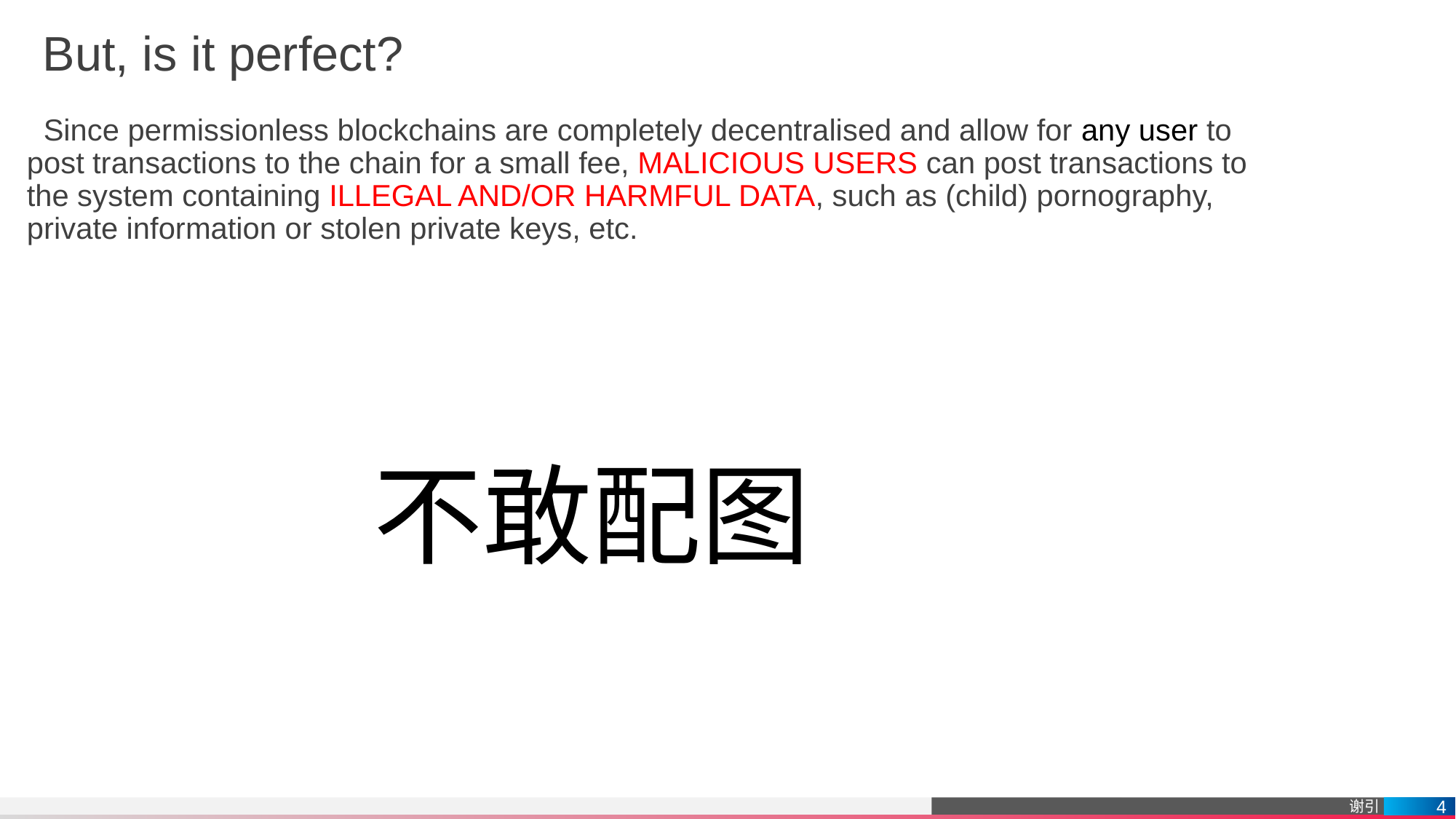

# But, is it perfect?
  Since permissionless blockchains are completely decentralised and allow for any user to post transactions to the chain for a small fee, MALICIOUS USERS can post transactions to the system containing ILLEGAL AND/OR HARMFUL DATA, such as (child) pornography, private information or stolen private keys, etc.

不敢配图
4